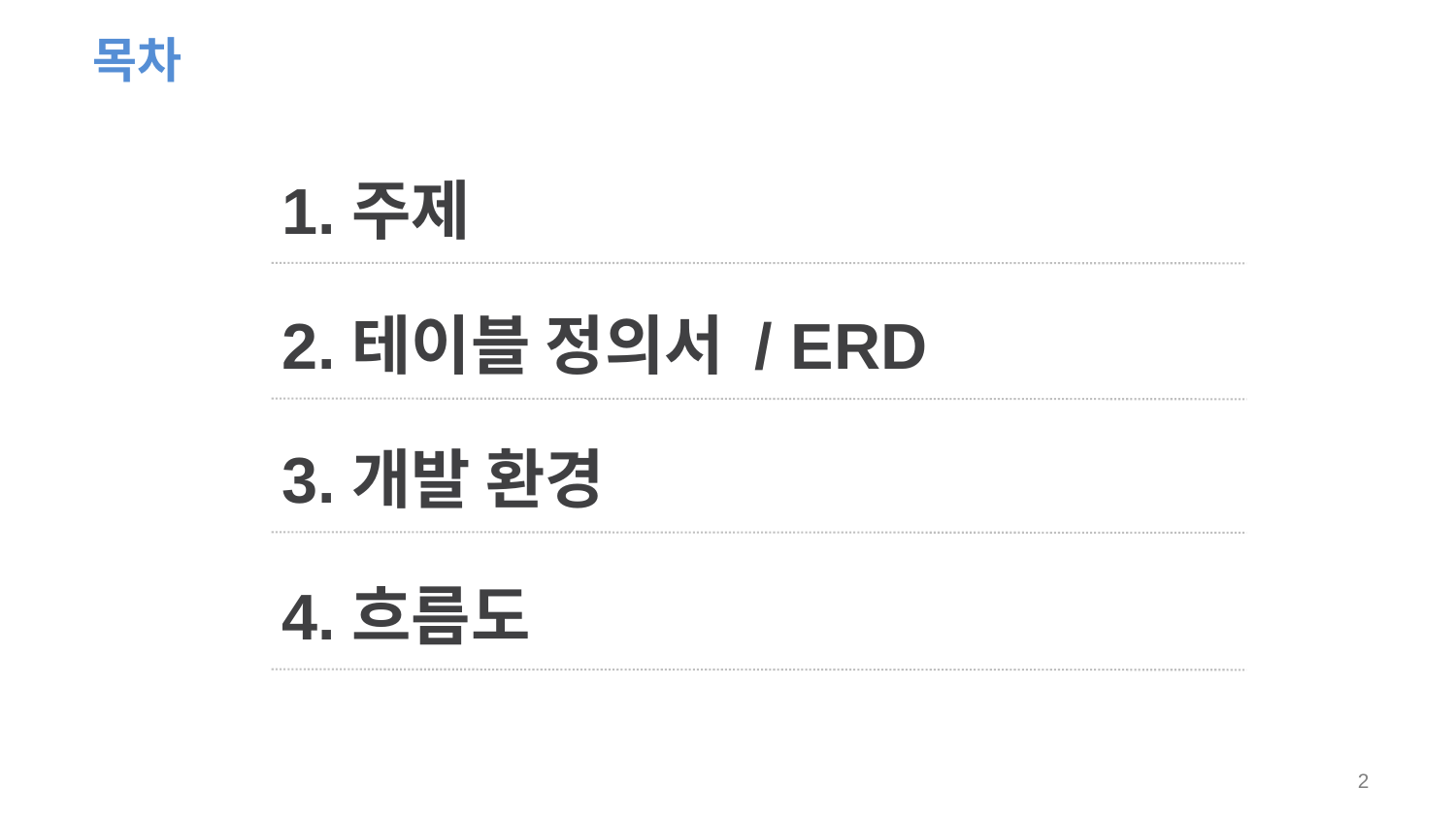

# 목차
1.주제
2.테이블 정의서 / ERD
3.개발 환경
4.흐름도
2